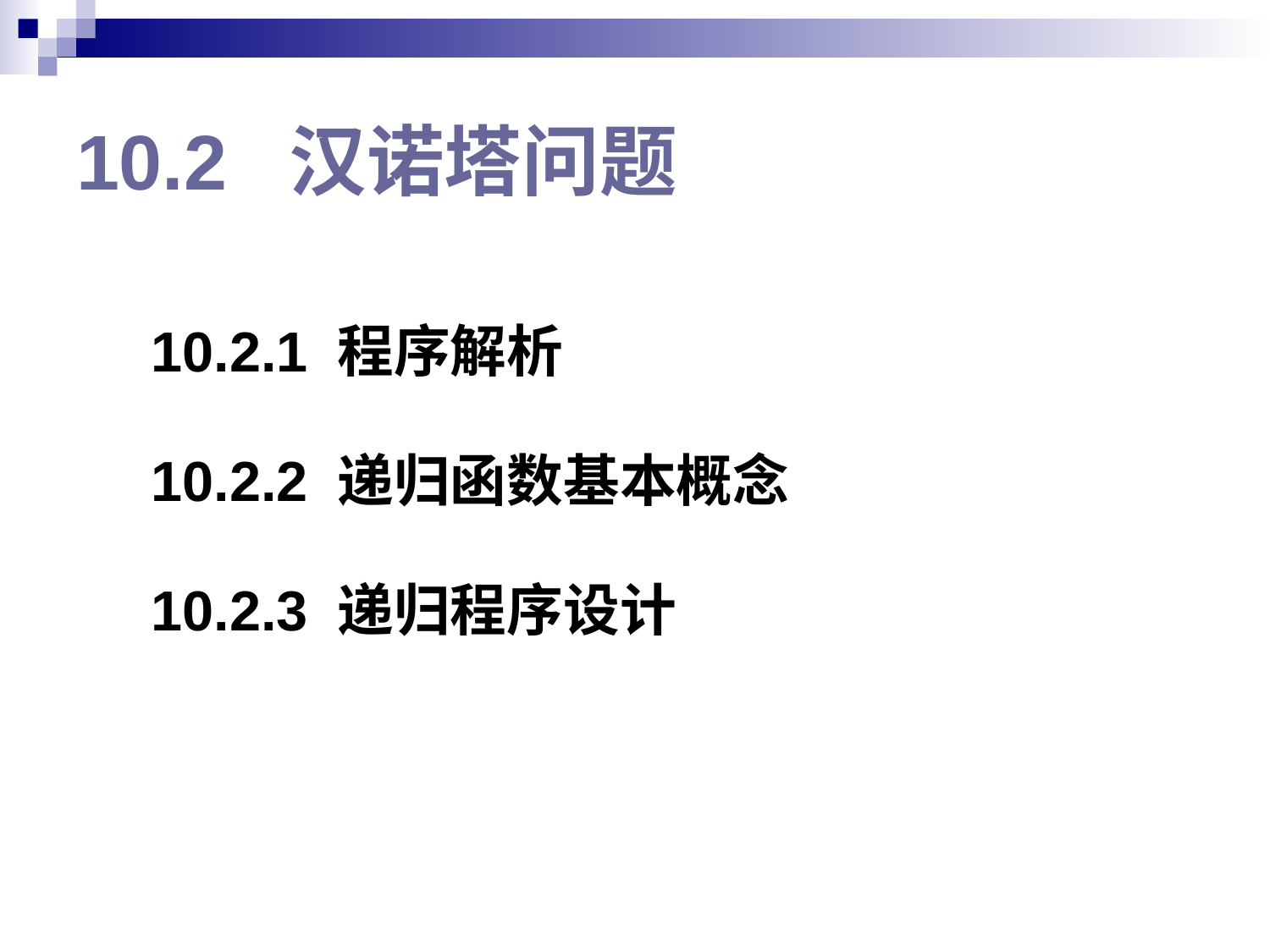

# 10.2  汉诺塔问题
10.2.1 程序解析
10.2.2 递归函数基本概念
10.2.3 递归程序设计